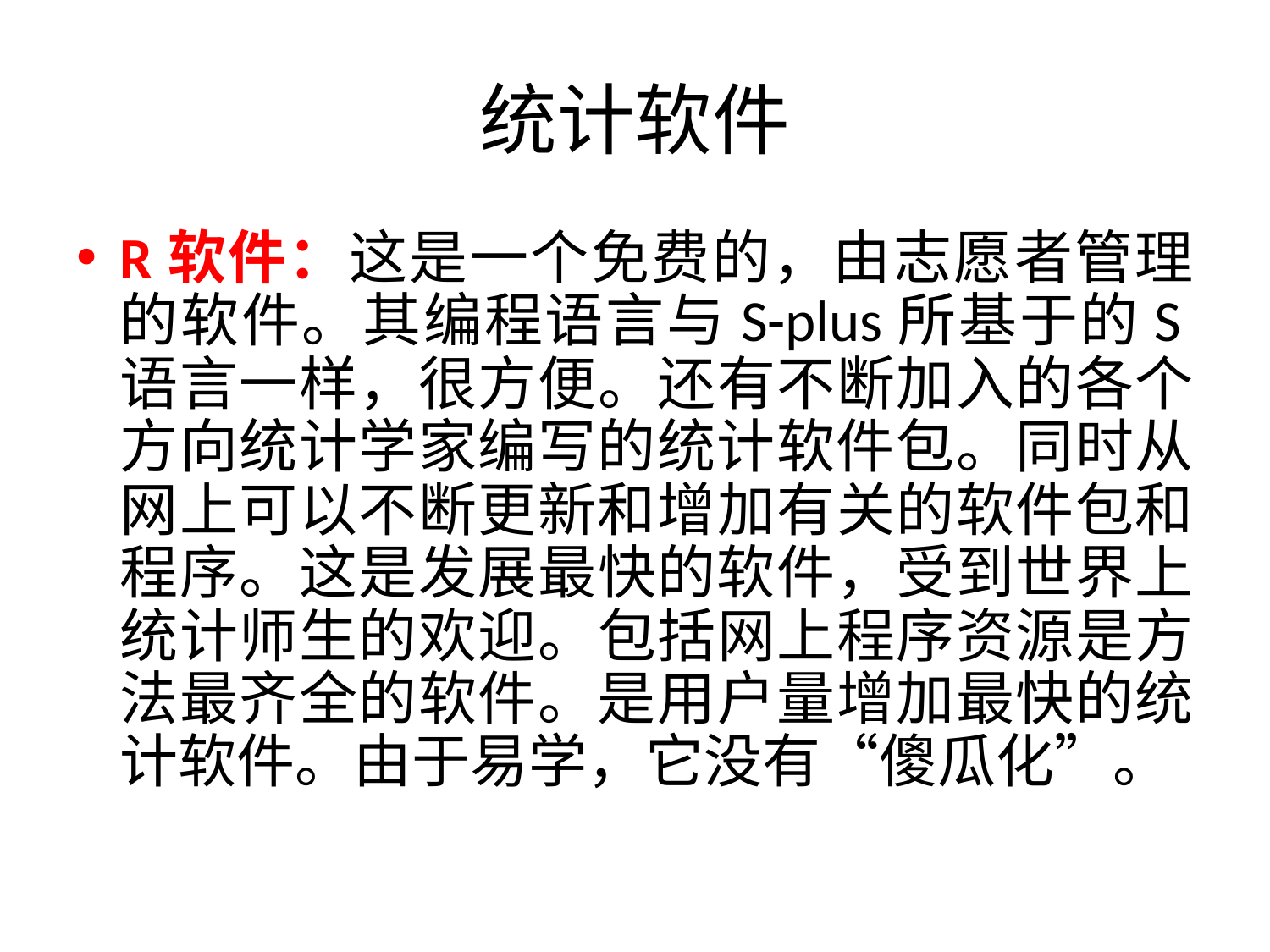

# 统计软件
R软件：这是一个免费的，由志愿者管理的软件。其编程语言与S-plus所基于的S语言一样，很方便。还有不断加入的各个方向统计学家编写的统计软件包。同时从网上可以不断更新和增加有关的软件包和程序。这是发展最快的软件，受到世界上统计师生的欢迎。包括网上程序资源是方法最齐全的软件。是用户量增加最快的统计软件。由于易学，它没有“傻瓜化”。